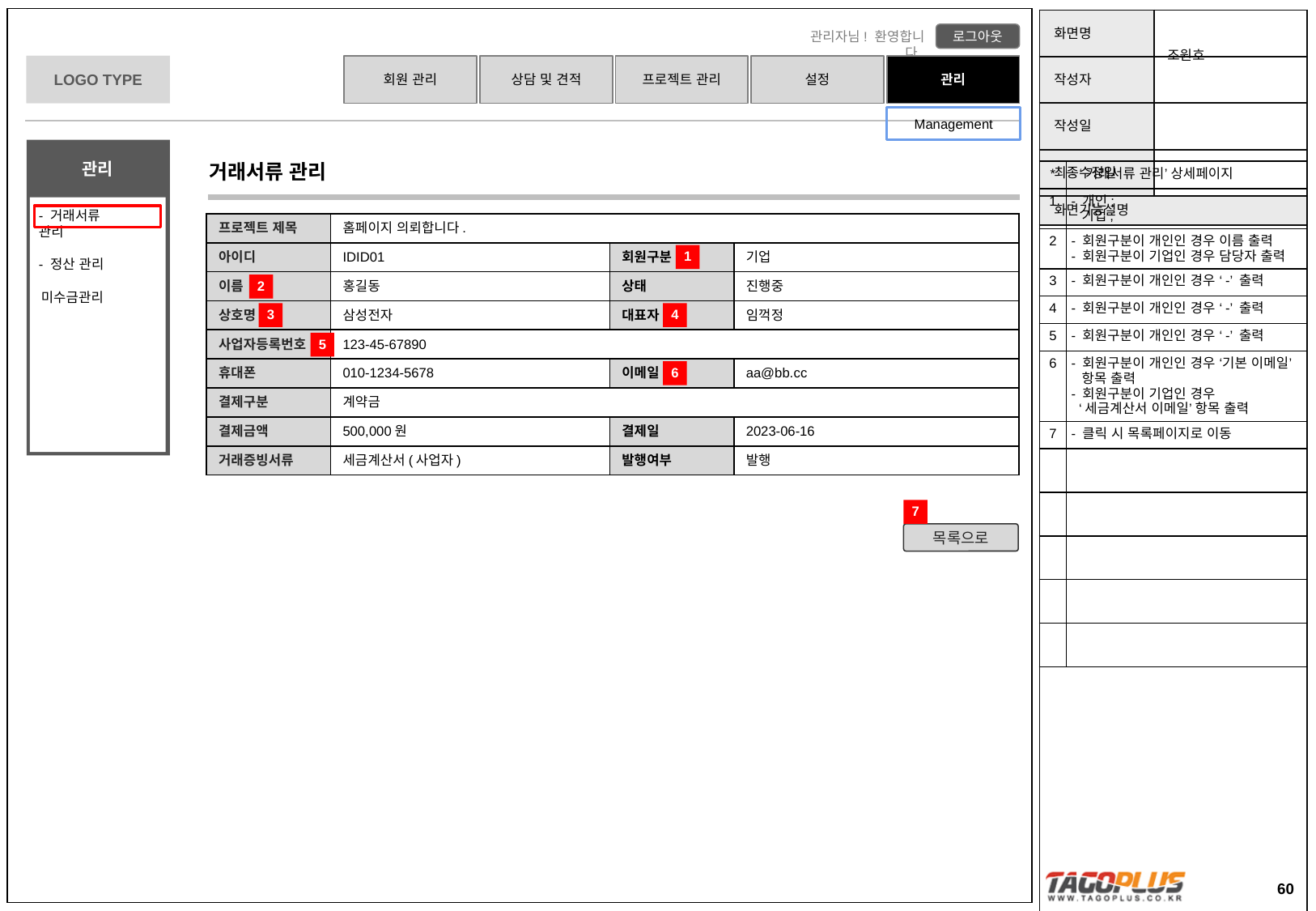

Management
거래서류 관리
| \* | - ‘거래서류 관리’ 상세페이지 |
| --- | --- |
| 1 | - 개인; 기업; |
| 2 | - 회원구분이 개인인 경우 이름 출력 - 회원구분이 기업인 경우 담당자 출력 |
| 3 | - 회원구분이 개인인 경우 ‘-’ 출력 |
| 4 | - 회원구분이 개인인 경우 ‘-’ 출력 |
| 5 | - 회원구분이 개인인 경우 ‘-’ 출력 |
| 6 | - 회원구분이 개인인 경우 ‘기본 이메일’ 항목 출력 - 회원구분이 기업인 경우 ‘세금계산서 이메일’ 항목 출력 |
| 7 | - 클릭 시 목록페이지로 이동 |
|  |  |
|  |  |
|  |  |
|  |  |
|  |  |

| 프로젝트 제목 | 홈페이지 의뢰합니다. |  |  |
| --- | --- | --- | --- |
| 아이디 | IDID01 | 회원구분 | 기업 |
| 이름 | 홍길동 | 상태 | 진행중 |
| 상호명 | 삼성전자 | 대표자 | 임꺽정 |
| 사업자등록번호 | 123-45-67890 |  |  |
| 휴대폰 | 010-1234-5678 | 이메일 | aa@bb.cc |
| 결제구분 | 계약금 |  |  |
| 결제금액 | 500,000원 | 결제일 | 2023-06-16 |
| 거래증빙서류 | 세금계산서(사업자) | 발행여부 | 발행 |
1
2
미수금관리
3
4
5
6
7
목록으로